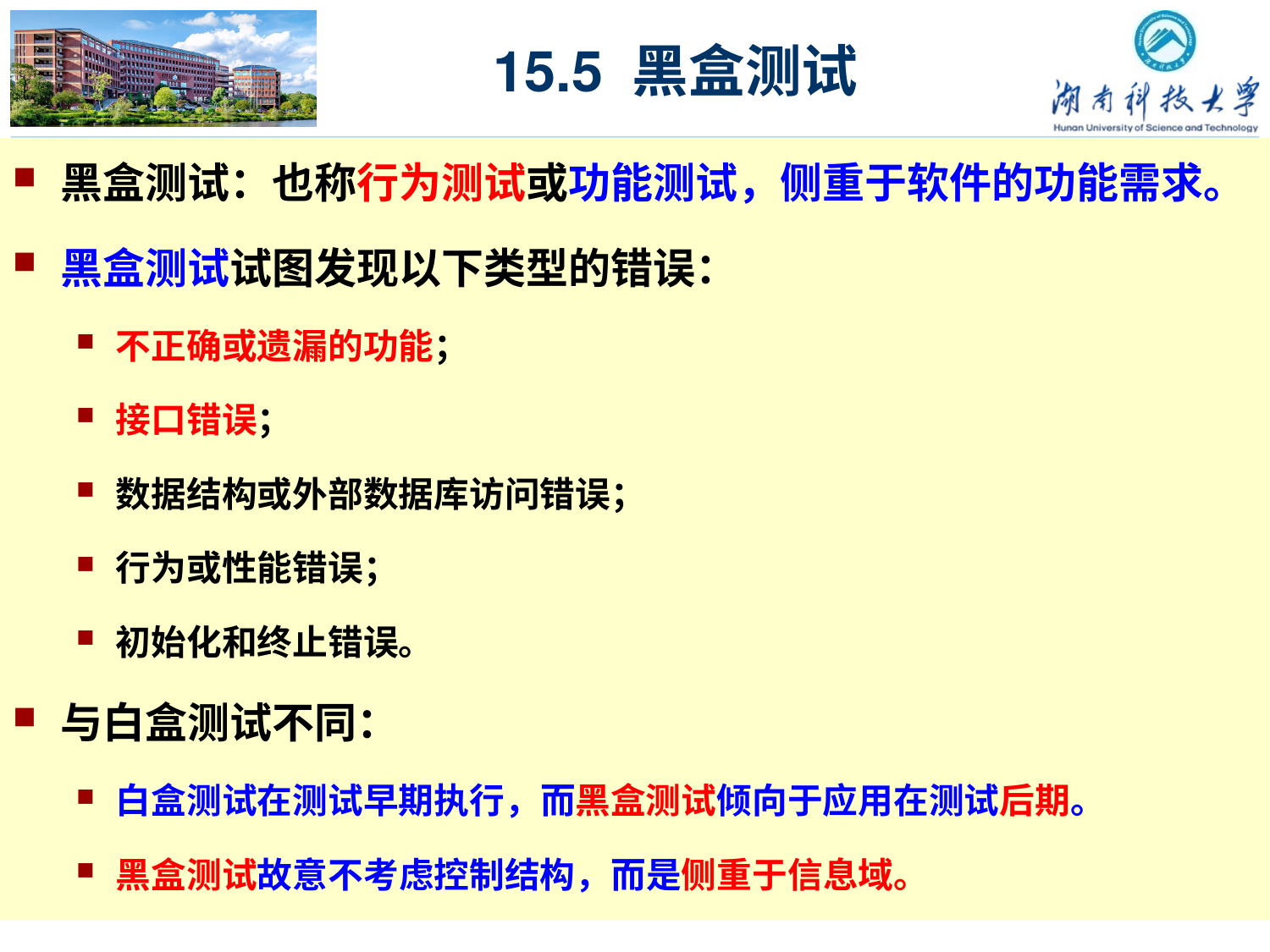

15.5 黑盒测试
黑盒测试：也称行为测试或功能测试，侧重于软件的功能需求。
黑盒测试试图发现以下类型的错误：
不正确或遗漏的功能；
接口错误；
数据结构或外部数据库访问错误；
行为或性能错误；
初始化和终止错误。
与白盒测试不同：
白盒测试在测试早期执行，而黑盒测试倾向于应用在测试后期。
黑盒测试故意不考虑控制结构，而是侧重于信息域。
21